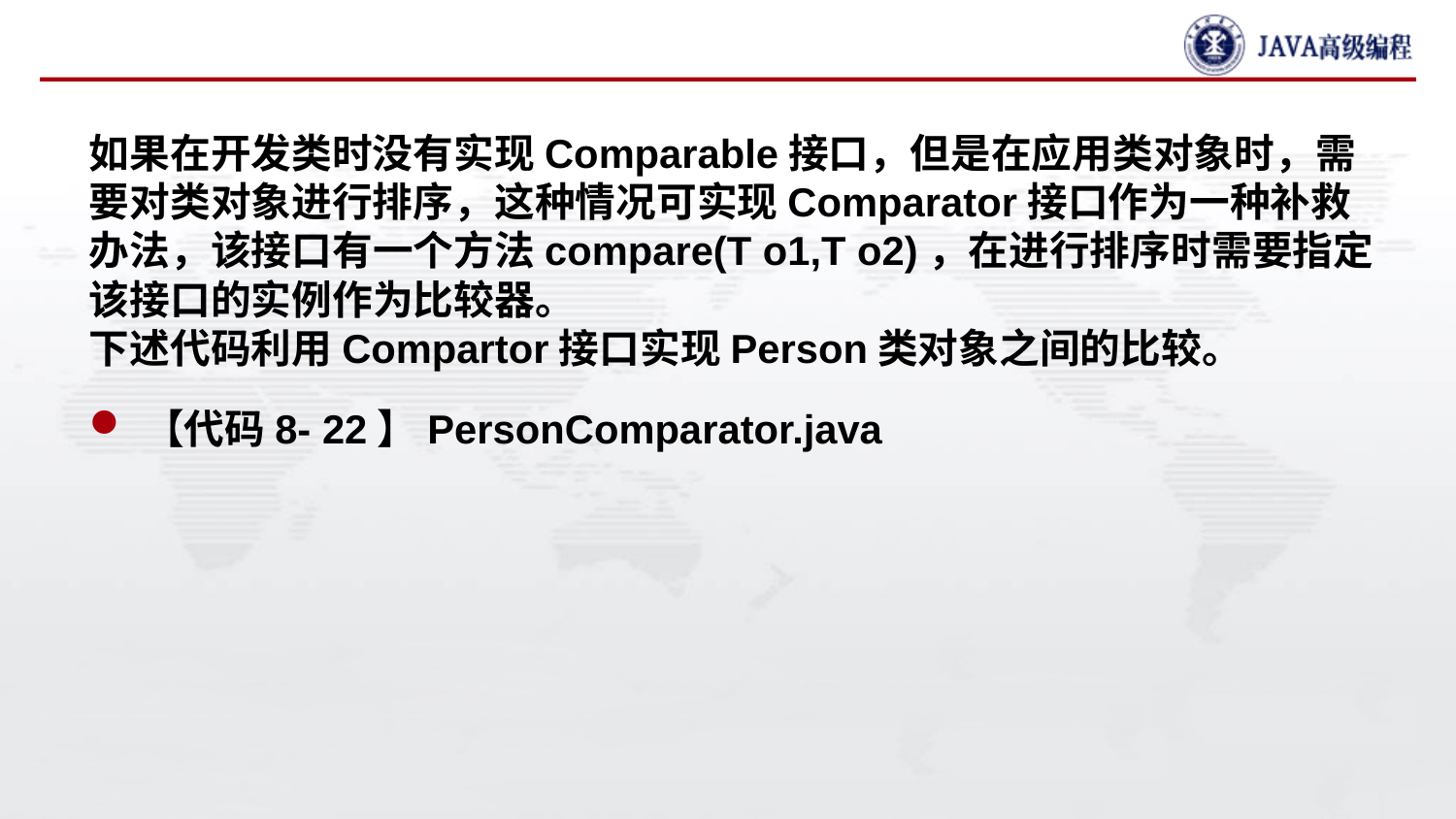

#
如果在开发类时没有实现Comparable接口，但是在应用类对象时，需要对类对象进行排序，这种情况可实现Comparator接口作为一种补救办法，该接口有一个方法compare(T o1,T o2)，在进行排序时需要指定该接口的实例作为比较器。下述代码利用Compartor接口实现Person类对象之间的比较。【代码8- 22】PersonComparator.java